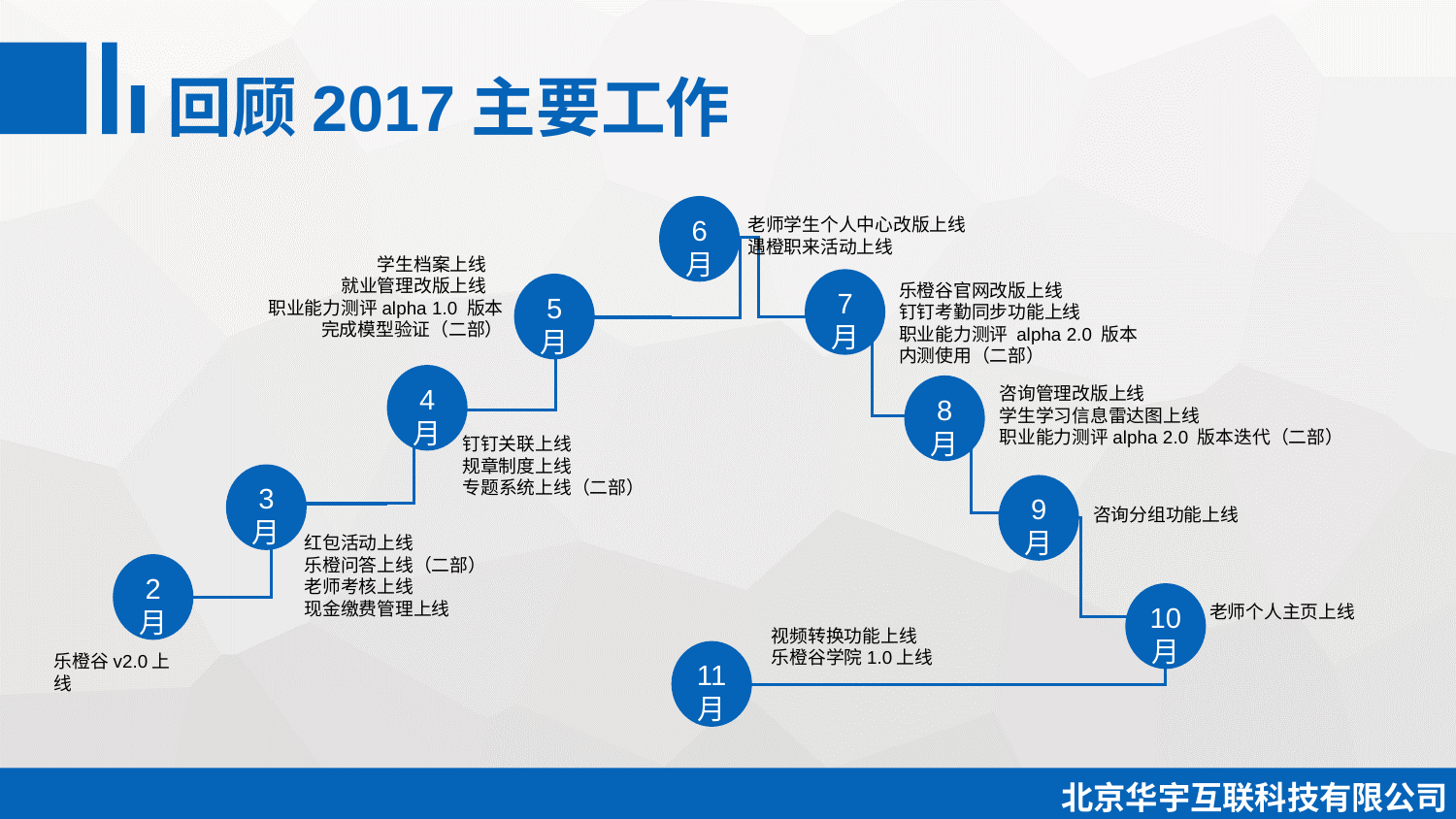

回顾2017主要工作

6
月
7
月
5
月
4
月
8
月
3
月
9
月
2
月
10
月
11
月
老师学生个人中心改版上线
遇橙职来活动上线
学生档案上线
就业管理改版上线
职业能力测评alpha 1.0 版本
完成模型验证（二部）
乐橙谷官网改版上线
钉钉考勤同步功能上线
职业能力测评 alpha 2.0 版本
内测使用（二部）
咨询管理改版上线
学生学习信息雷达图上线
职业能力测评alpha 2.0 版本迭代（二部）
钉钉关联上线
规章制度上线
专题系统上线（二部）
咨询分组功能上线
红包活动上线
乐橙问答上线（二部）
老师考核上线
现金缴费管理上线
老师个人主页上线
视频转换功能上线
乐橙谷学院1.0上线
乐橙谷v2.0上线

北京华宇互联科技有限公司